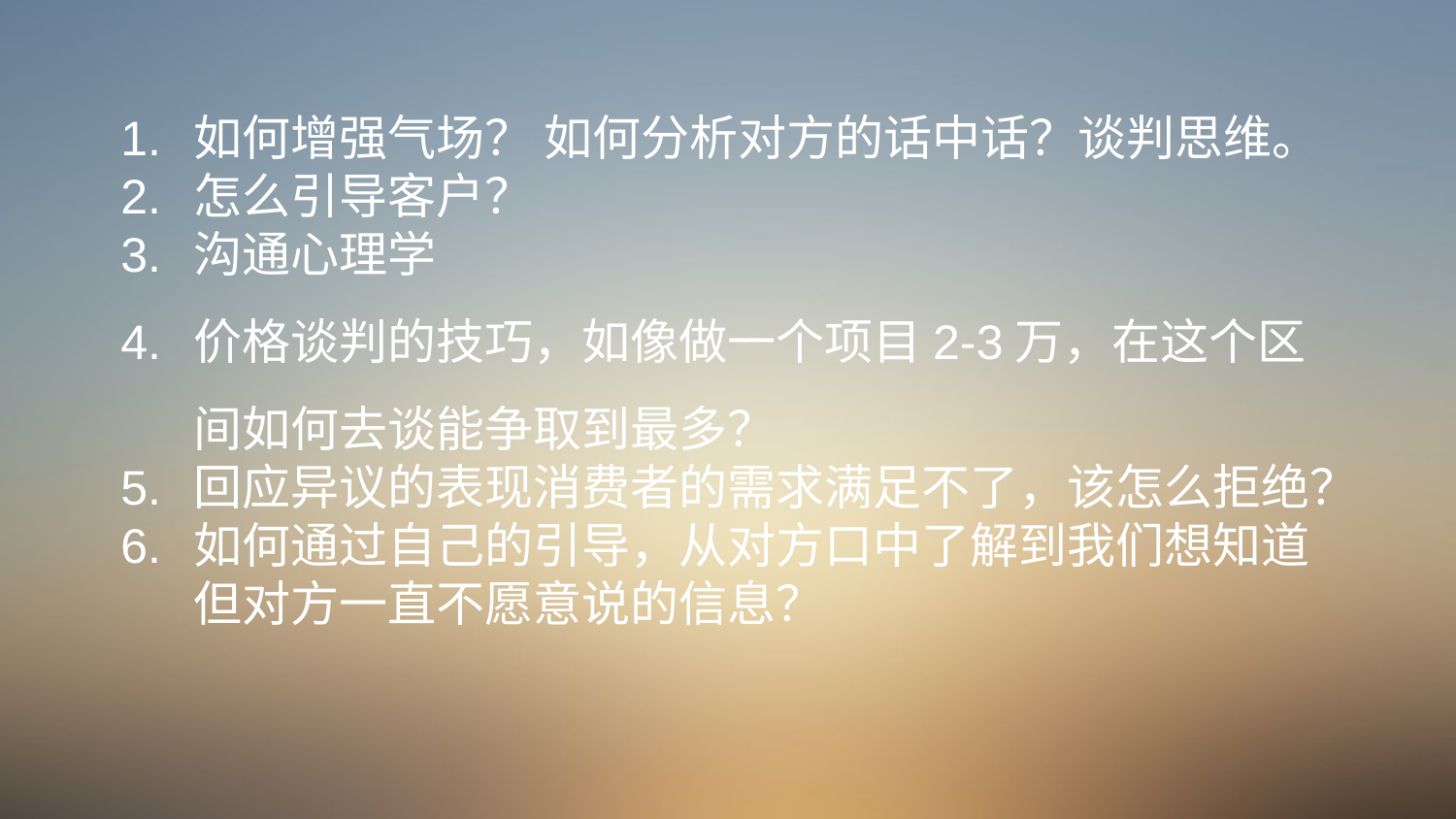

如何增强气场？ 如何分析对方的话中话？谈判思维。
怎么引导客户？
沟通心理学
价格谈判的技巧，如像做一个项目2-3万，在这个区间如何去谈能争取到最多？
回应异议的表现消费者的需求满足不了，该怎么拒绝？
如何通过自己的引导，从对方口中了解到我们想知道但对方一直不愿意说的信息？